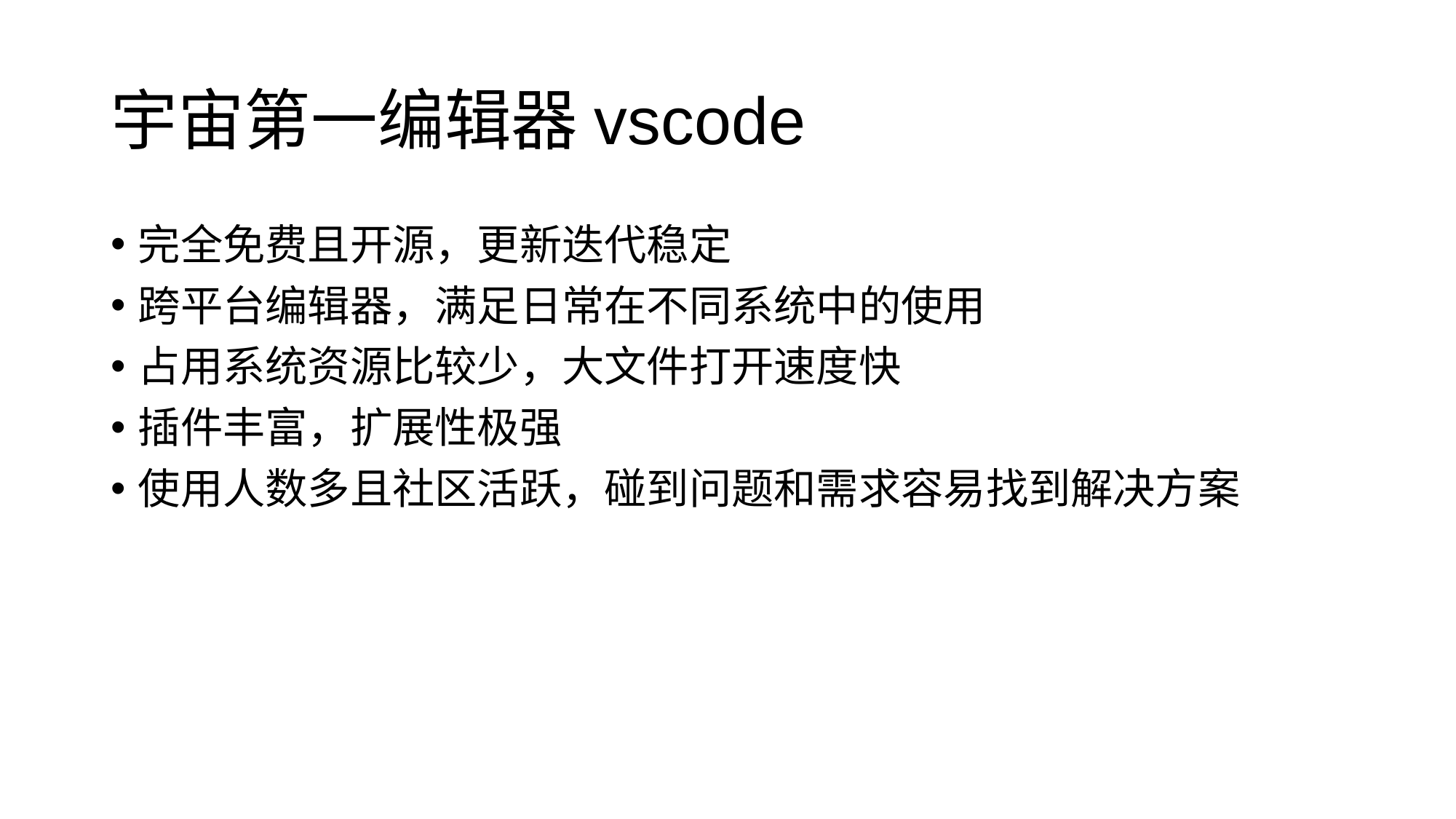

# 宇宙第一编辑器vscode
完全免费且开源，更新迭代稳定
跨平台编辑器，满足日常在不同系统中的使用
占用系统资源比较少，大文件打开速度快
插件丰富，扩展性极强
使用人数多且社区活跃，碰到问题和需求容易找到解决方案